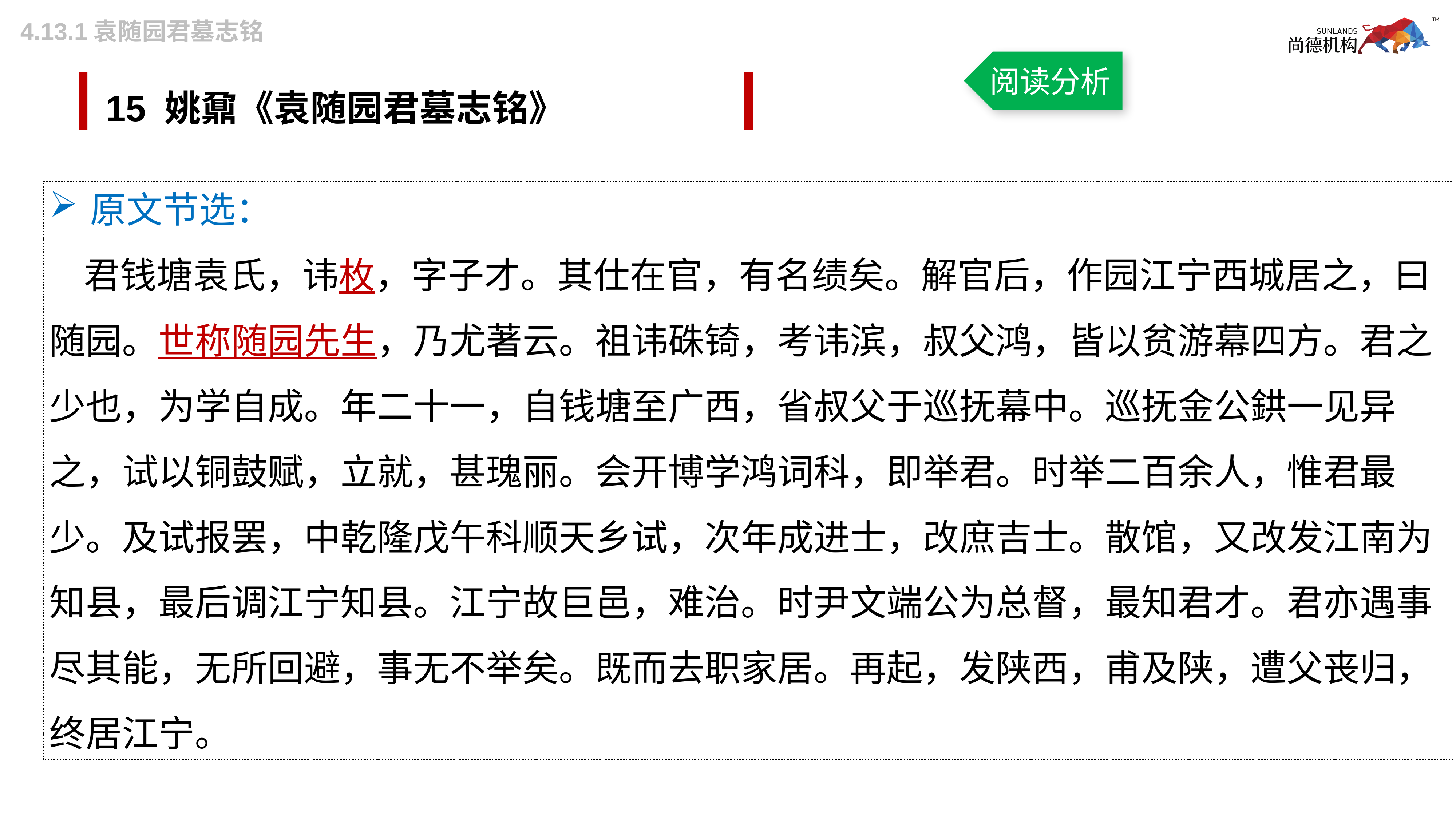

4.13.1袁随园君墓志铭

阅读分析
# 15 姚鼐《袁随园君墓志铭》
原文节选：
    君钱塘袁氏，讳枚，字子才。其仕在官，有名绩矣。解官后，作园江宁西城居之，曰随园。世称随园先生，乃尤著云。祖讳硃锜，考讳滨，叔父鸿，皆以贫游幕四方。君之少也，为学自成。年二十一，自钱塘至广西，省叔父于巡抚幕中。巡抚金公鉷一见异之，试以铜鼓赋，立就，甚瑰丽。会开博学鸿词科，即举君。时举二百余人，惟君最少。及试报罢，中乾隆戊午科顺天乡试，次年成进士，改庶吉士。散馆，又改发江南为知县，最后调江宁知县。江宁故巨邑，难治。时尹文端公为总督，最知君才。君亦遇事尽其能，无所回避，事无不举矣。既而去职家居。再起，发陕西，甫及陕，遭父丧归，终居江宁。